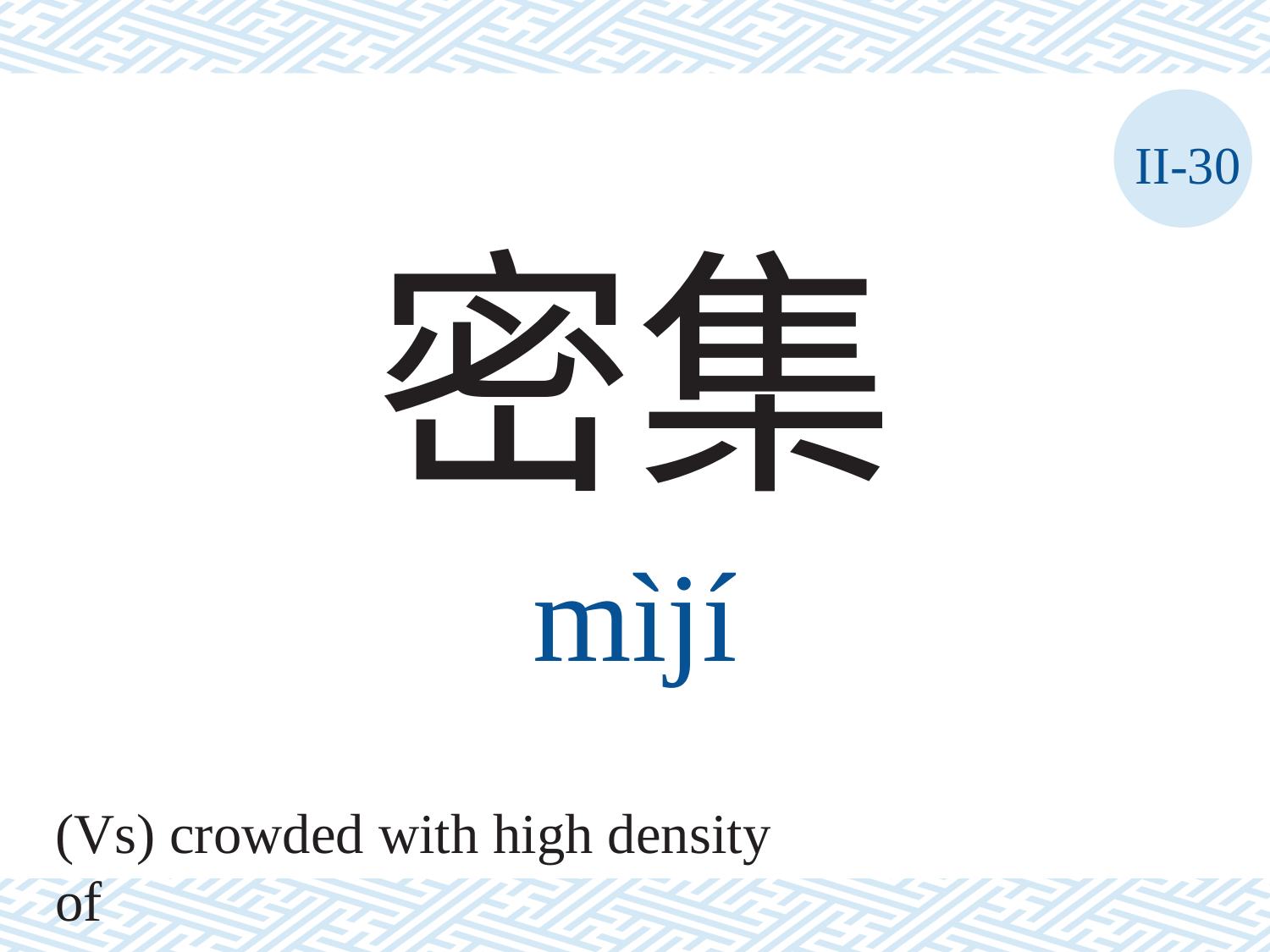

II-30
密集
mìjí
(Vs) crowded with high density of